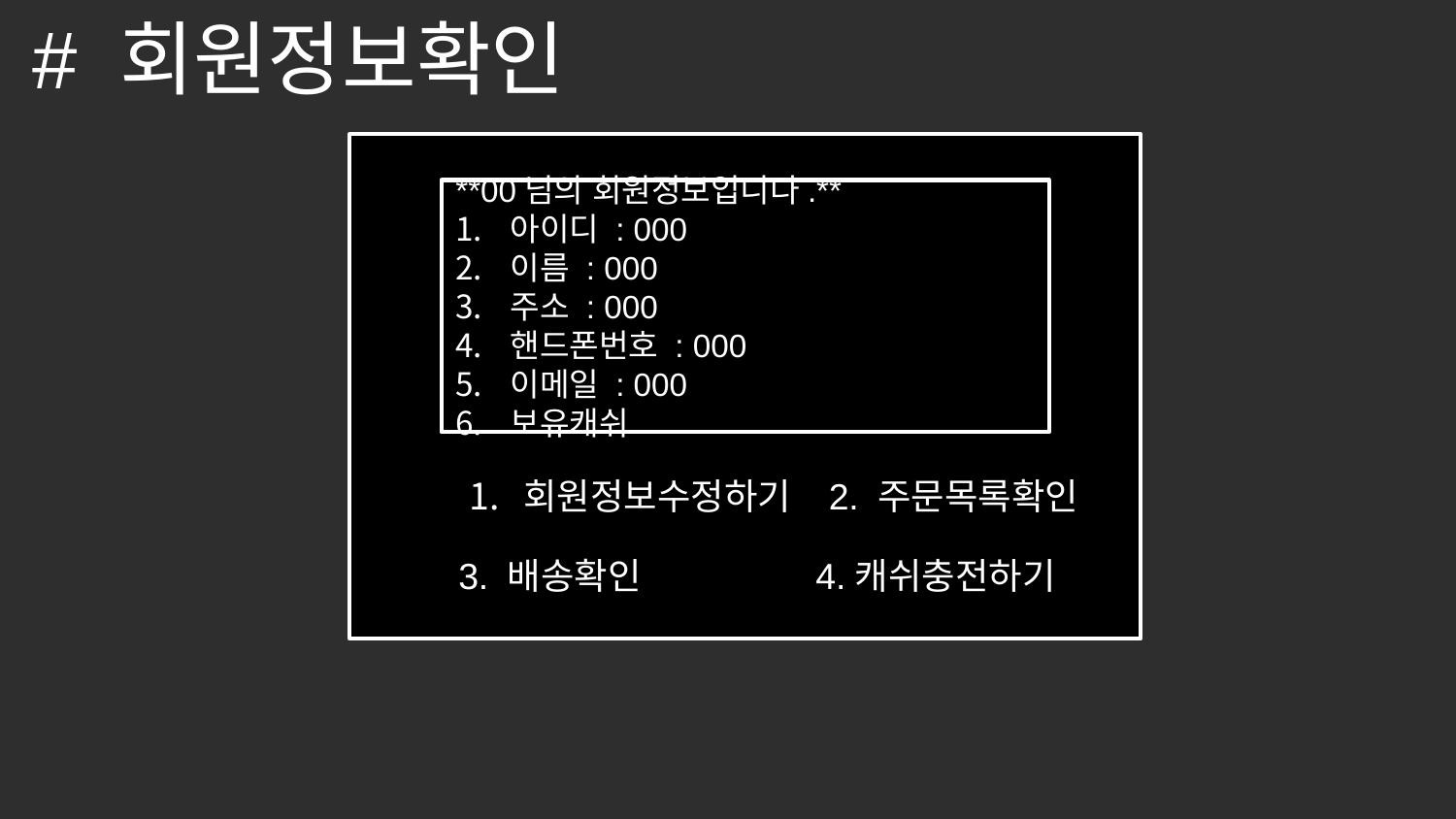

# 회원정보확인

**00님의 회원정보입니다.**
아이디 : 000
이름 : 000
주소 : 000
핸드폰번호 : 000
이메일 : 000
보유캐쉬
2. 주문목록확인
회원정보수정하기
3. 배송확인
4.캐쉬충전하기